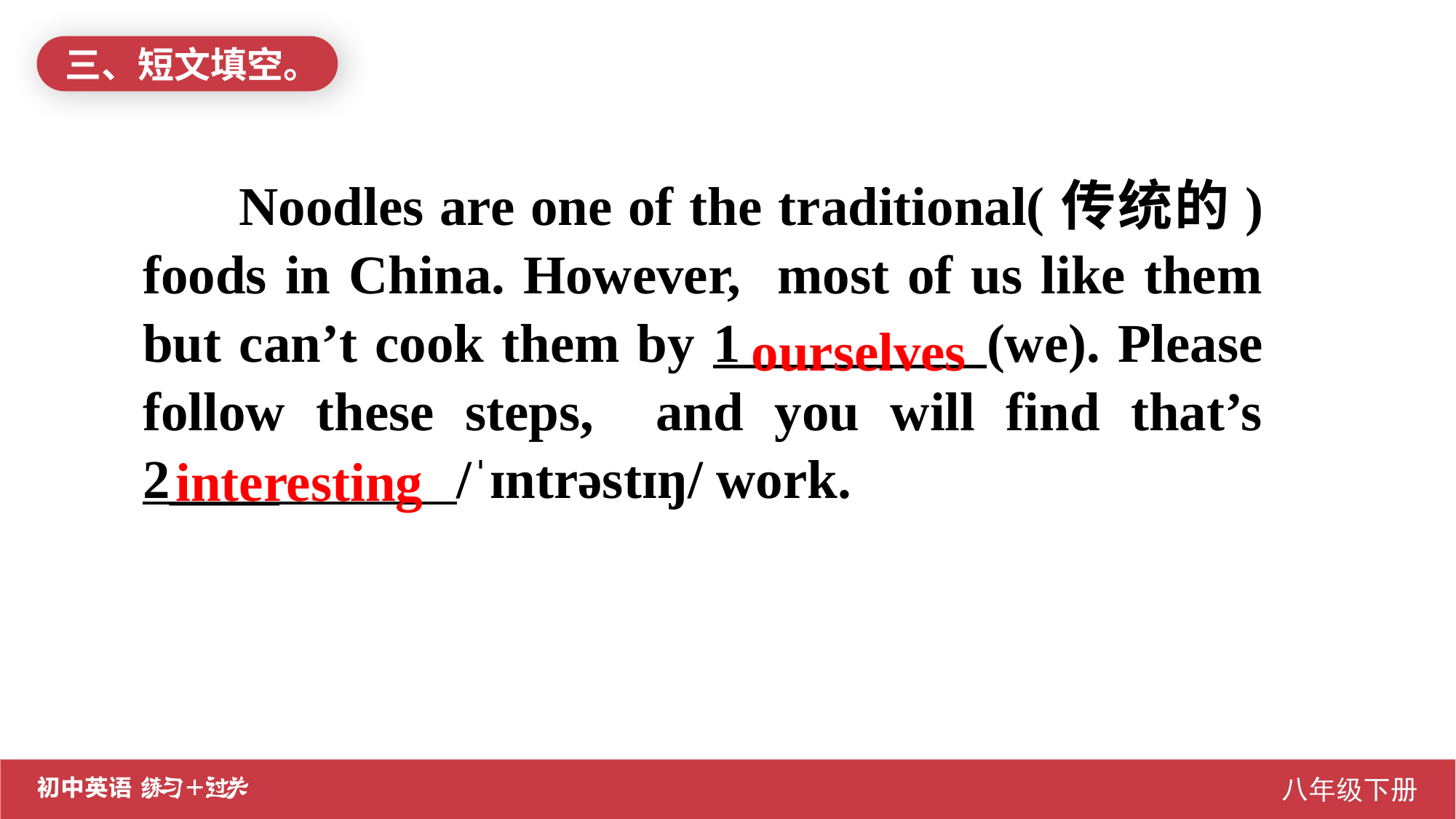

三、短文填空。
      Noodles are one of the traditional(传统的) foods in China. However,  most of us like them but can’t cook them by 1              (we). Please follow these steps,  and you will find that’s 2____             /ˈɪntrəstɪŋ/ work.
ourselves
interesting